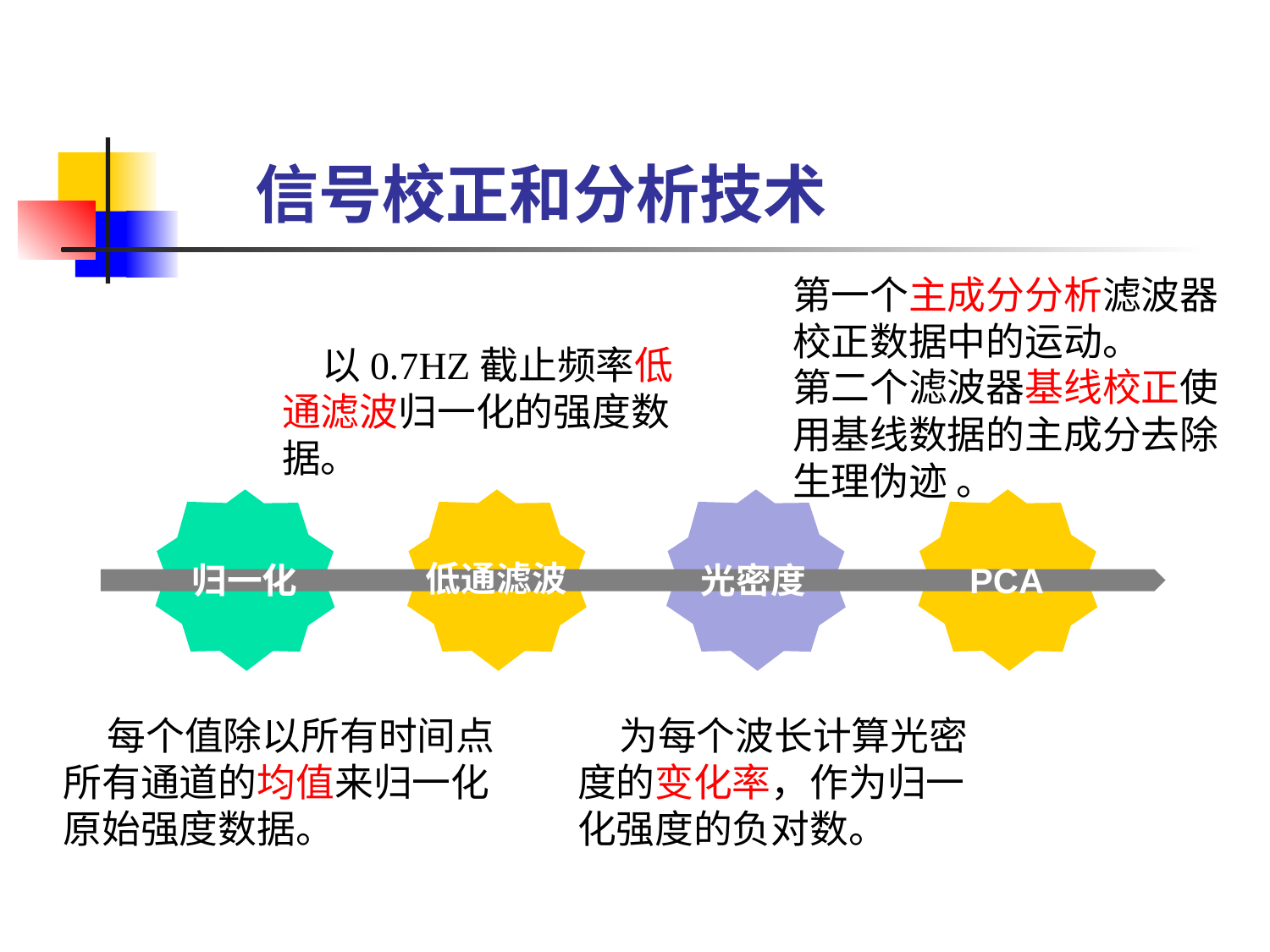

# 信号校正和分析技术
第一个主成分分析滤波器校正数据中的运动。
第二个滤波器基线校正使用基线数据的主成分去除生理伪迹 。
    以0.7HZ截止频率低通滤波归一化的强度数据。

低通滤波
归一化
光密度
PCA

    每个值除以所有时间点所有通道的均值来归一化原始强度数据。
    为每个波长计算光密度的变化率，作为归一化强度的负对数。